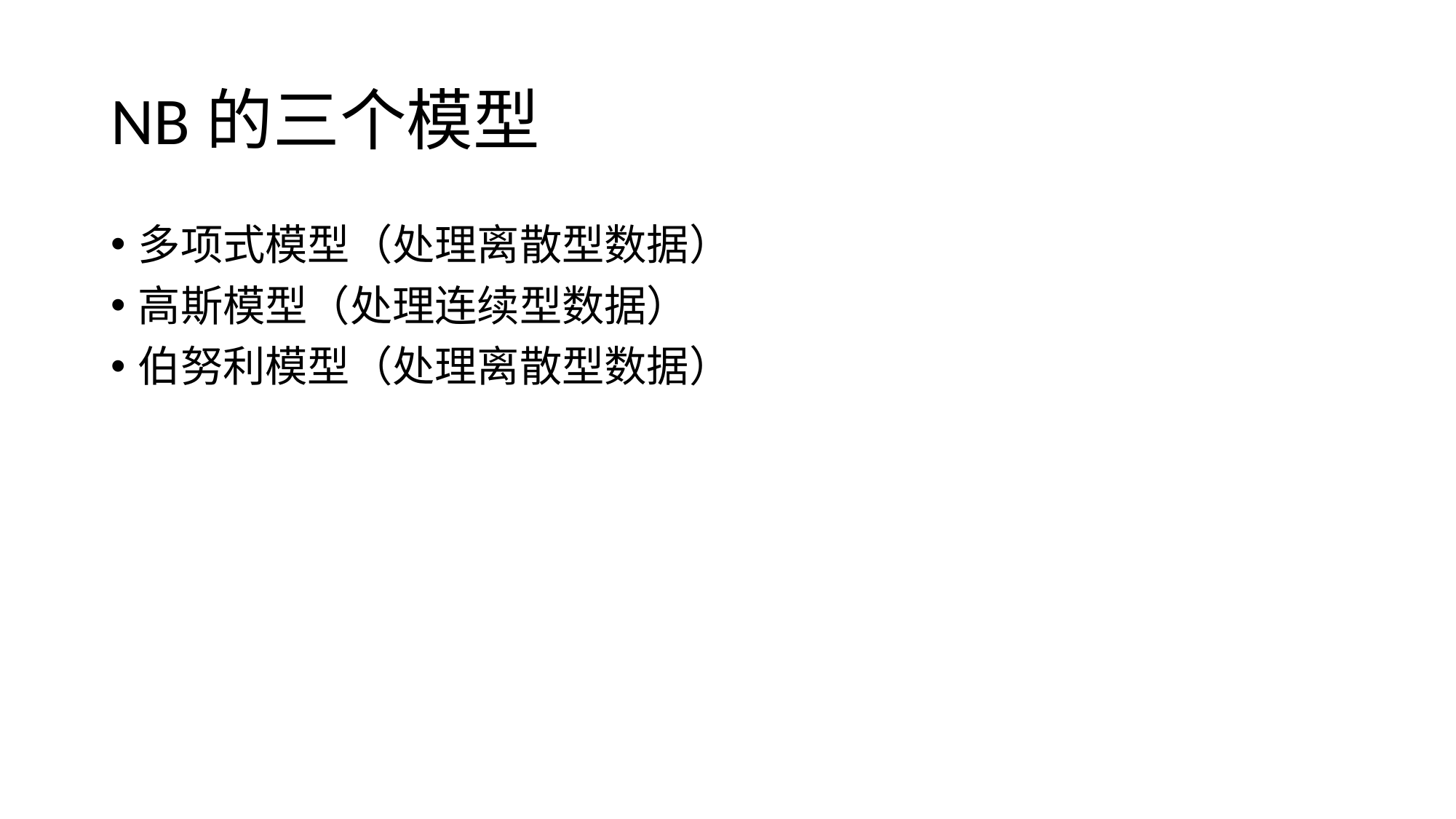

# NB的三个模型
多项式模型（处理离散型数据）
高斯模型（处理连续型数据）
伯努利模型（处理离散型数据）